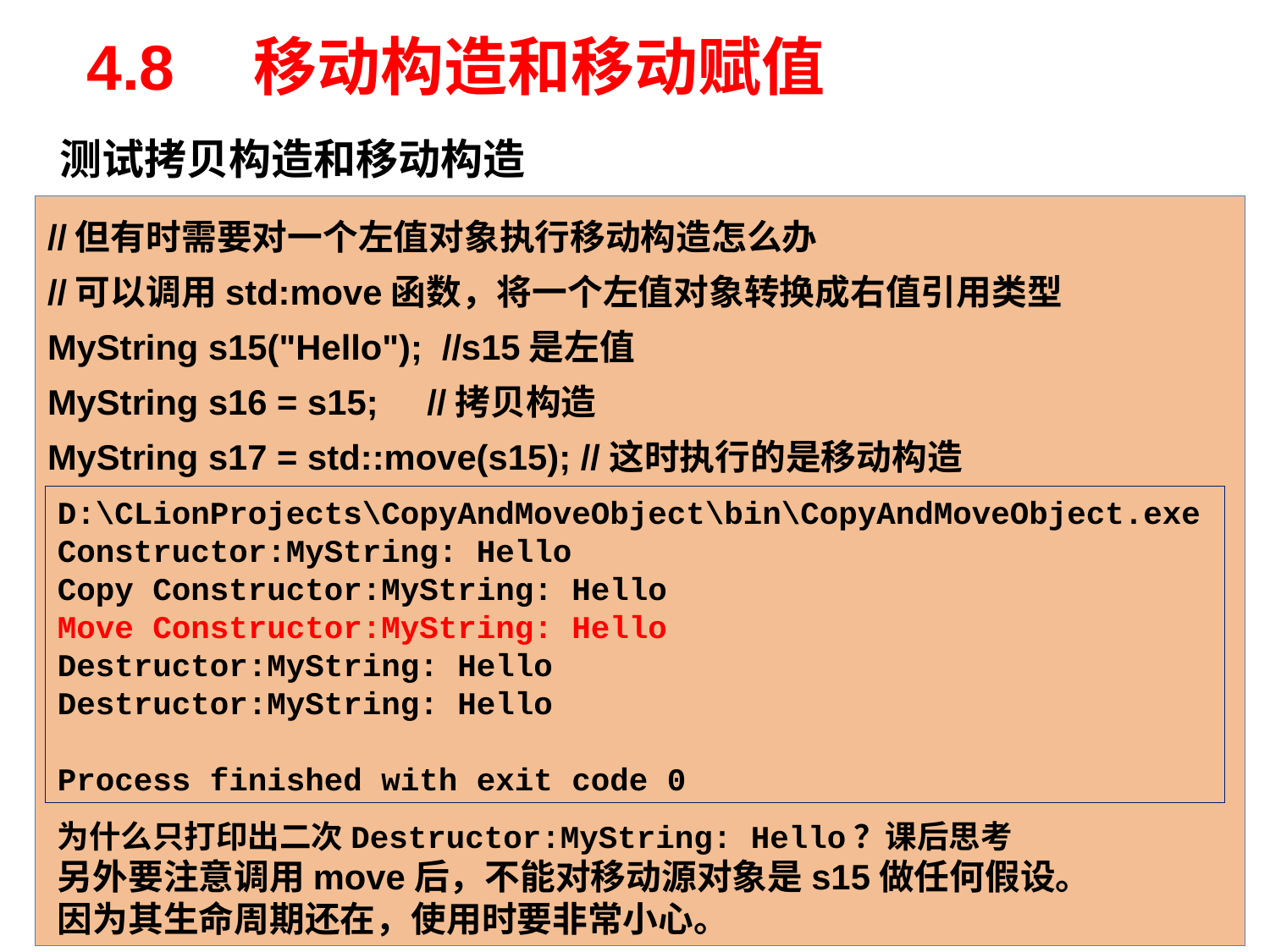

# 4.8　移动构造和移动赋值
测试拷贝构造和移动构造
//但有时需要对一个左值对象执行移动构造怎么办
//可以调用std:move函数，将一个左值对象转换成右值引用类型
MyString s15("Hello");  //s15是左值
MyString s16 = s15;     //拷贝构造
MyString s17 = std::move(s15); //这时执行的是移动构造
D:\CLionProjects\CopyAndMoveObject\bin\CopyAndMoveObject.exe
Constructor:MyString: Hello
Copy Constructor:MyString: Hello
Move Constructor:MyString: Hello
Destructor:MyString: Hello
Destructor:MyString: Hello

Process finished with exit code 0
为什么只打印出二次Destructor:MyString: Hello？课后思考
另外要注意调用move后，不能对移动源对象是s15做任何假设。因为其生命周期还在，使用时要非常小心。